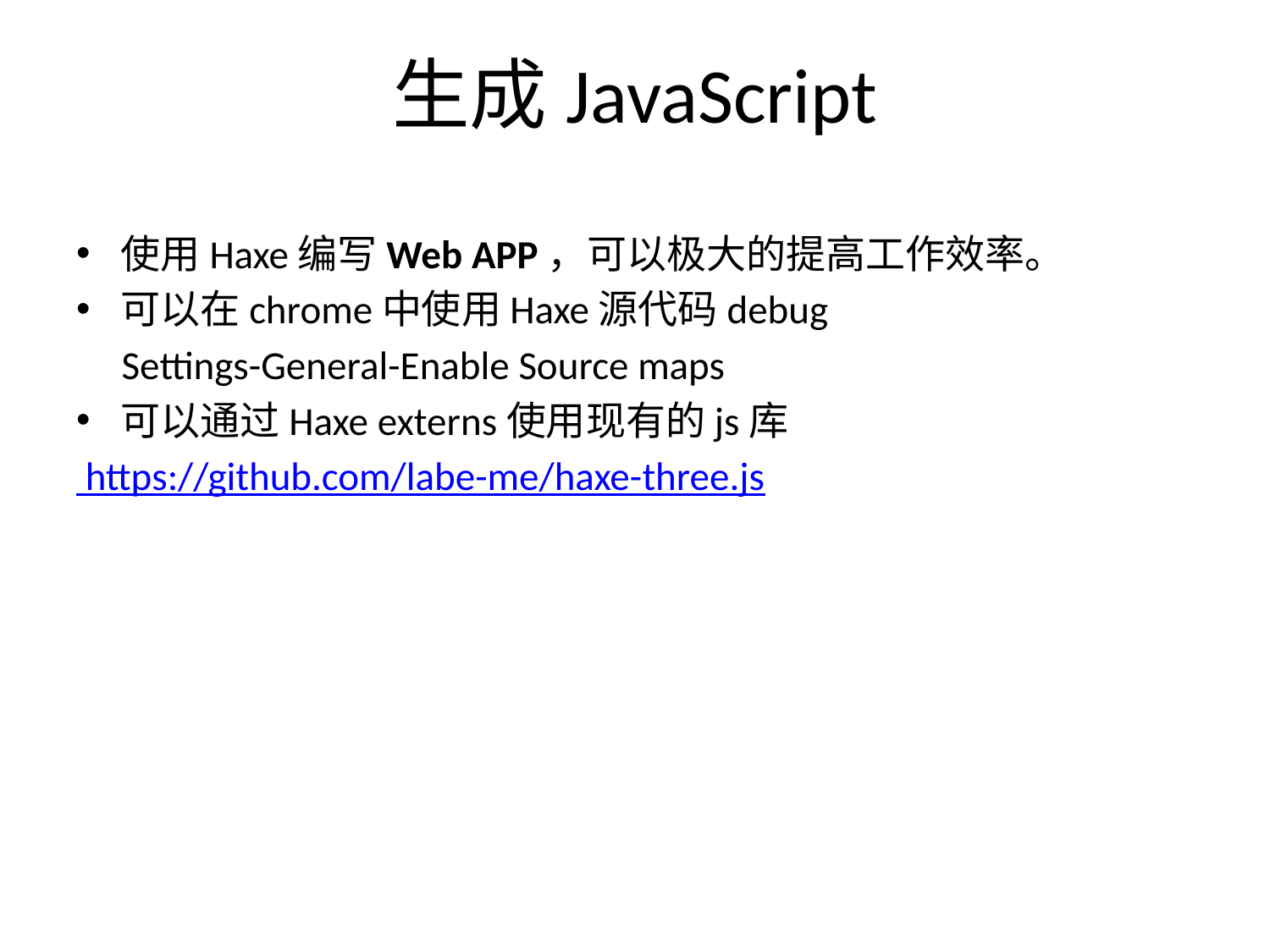

# 生成JavaScript
使用Haxe编写Web APP，可以极大的提高工作效率。
可以在chrome中使用Haxe源代码debug
     Settings-General-Enable Source maps
可以通过Haxe externs使用现有的js库
 https://github.com/labe-me/haxe-three.js